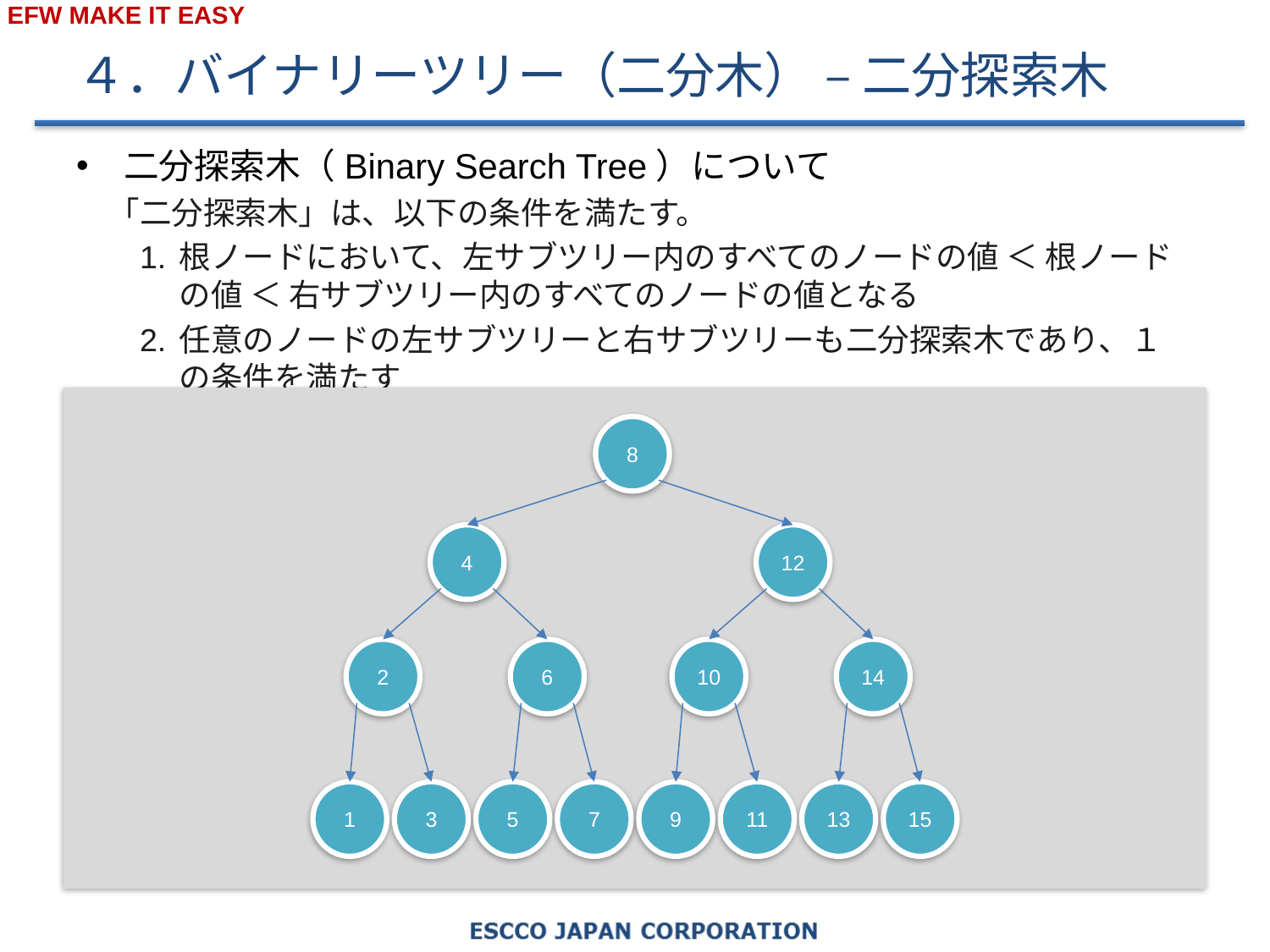

# ４．バイナリーツリー（二分木） – 二分探索木
二分探索木（Binary Search Tree）について
　「二分探索木」は、以下の条件を満たす。
根ノードにおいて、左サブツリー内のすべてのノードの値 ＜ 根ノードの値 ＜ 右サブツリー内のすべてのノードの値となる
任意のノードの左サブツリーと右サブツリーも二分探索木であり、１の条件を満たす

8
4
12
2
6
10
14
1
3
5
7
9
11
13
15